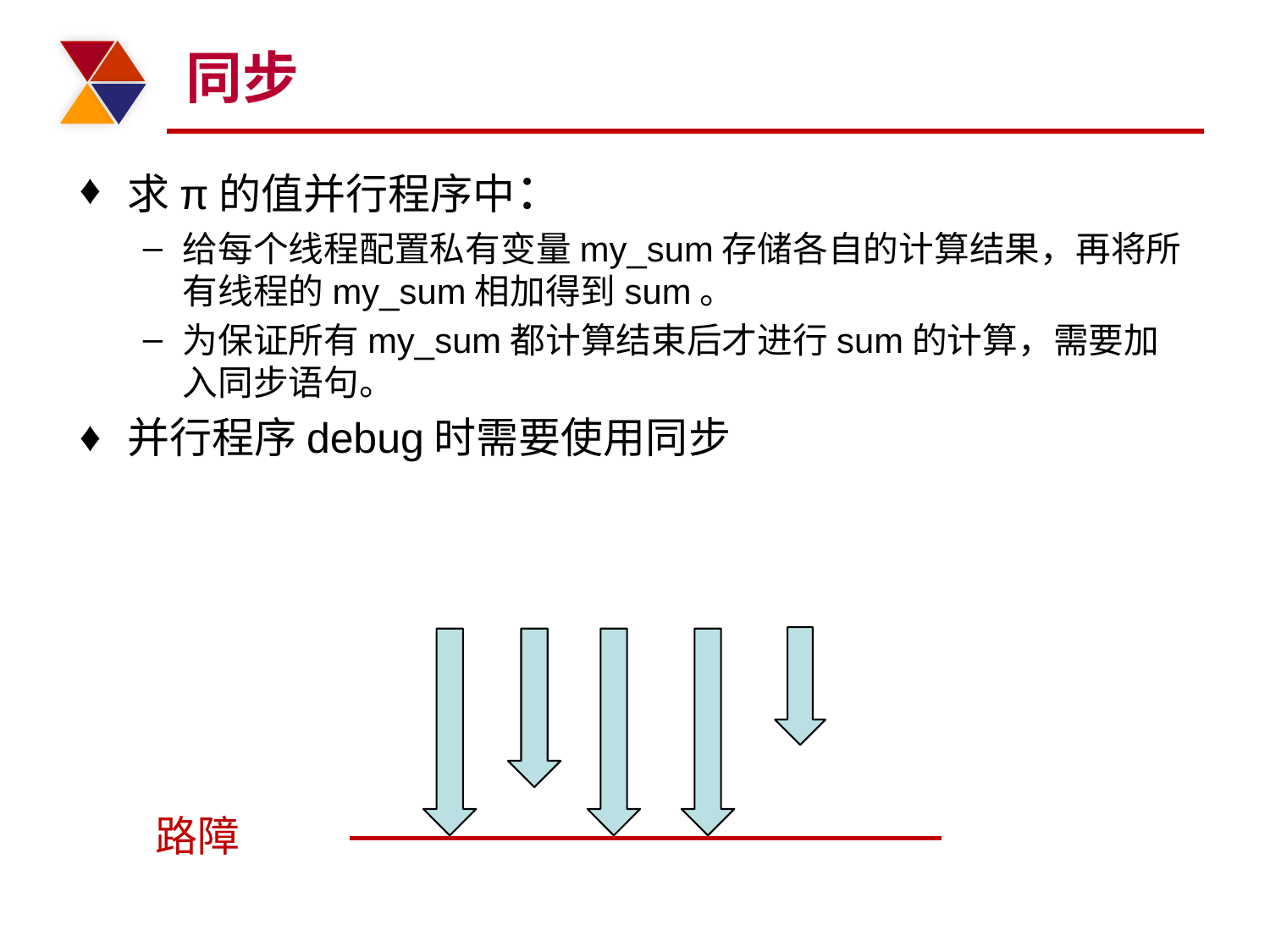

# 同步
求π的值并行程序中：
给每个线程配置私有变量my_sum存储各自的计算结果，再将所有线程的my_sum相加得到sum。
为保证所有my_sum都计算结束后才进行sum的计算，需要加入同步语句。
并行程序debug时需要使用同步

路障